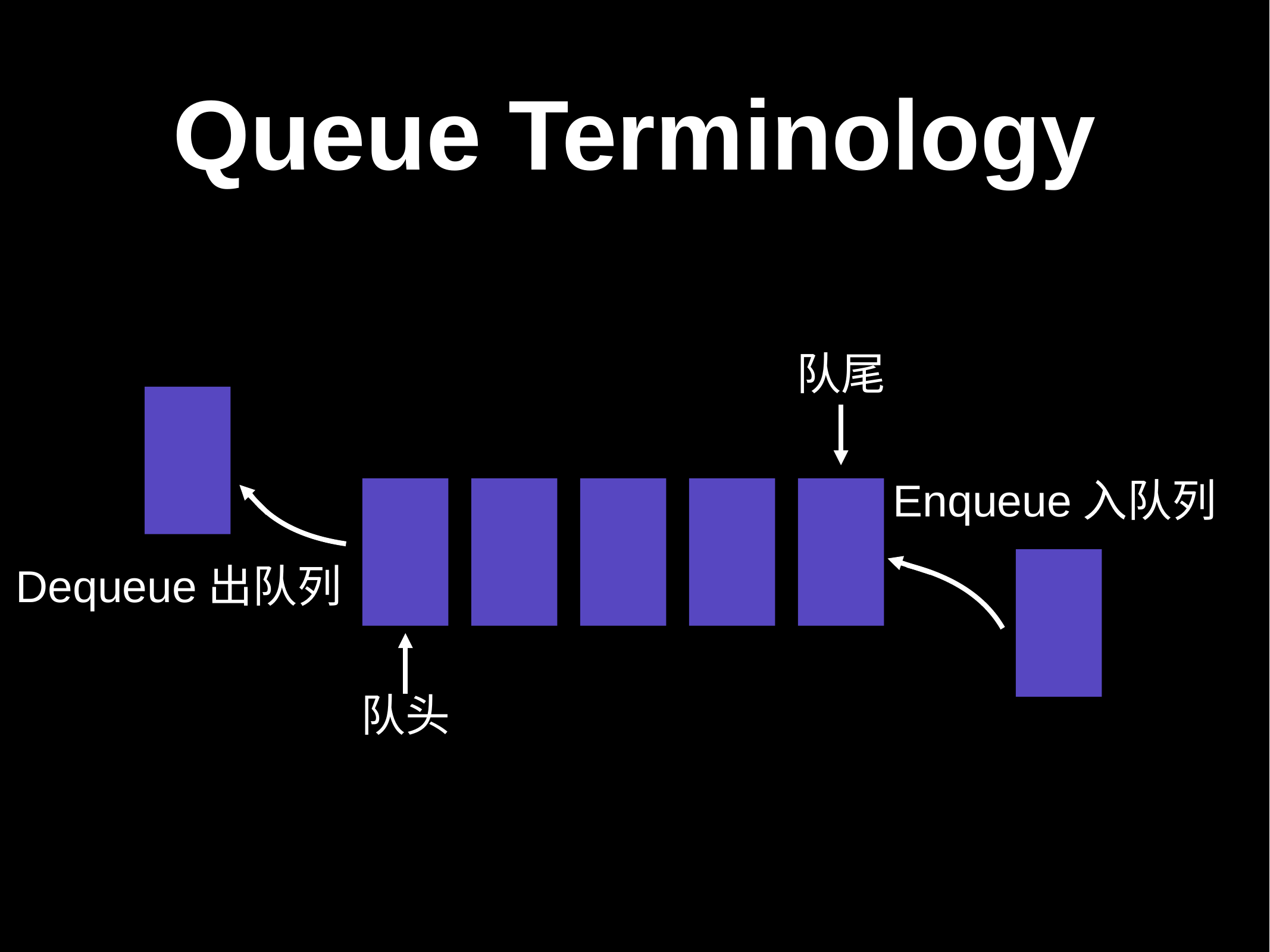

# Queue Terminology
队尾

Enqueue入队列

Dequeue出队列

队头